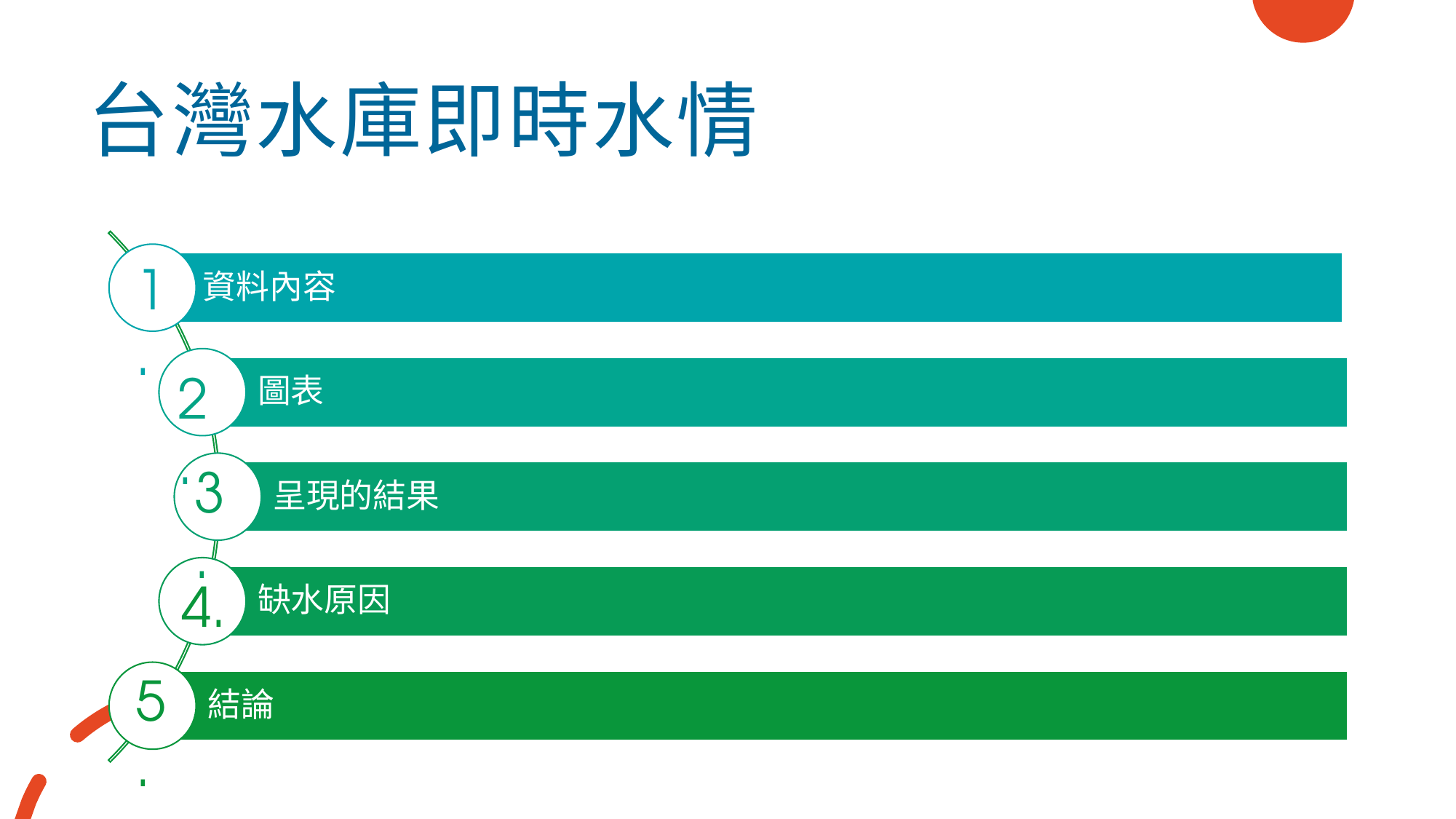

# 台灣水庫即時水情
資料內容
圖表
呈現的結果
缺水原因
結論
1.
2.
3.
4.
5.